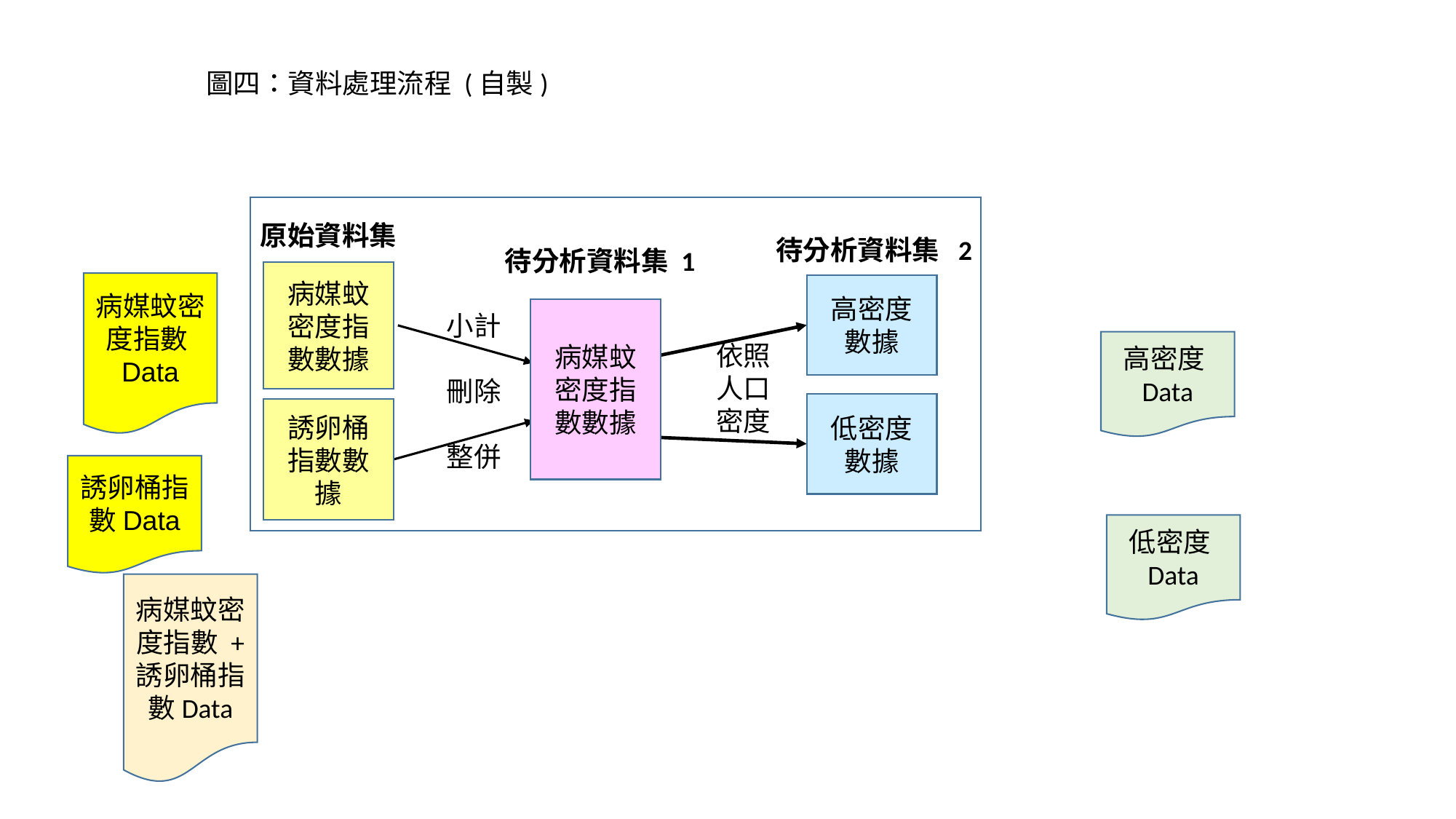

圖四：資料處理流程 (自製)

原始資料集
待分析資料集  2
待分析資料集 1
病媒蚊密度指數數據
高密度
數據
病媒蚊密度指數數據
小計

刪除

整併
依照
人口
密度
低密度
數據
誘卵桶指數數據
病媒蚊密度指數Data
高密度Data
誘卵桶指數Data
低密度Data
病媒蚊密度指數 + 誘卵桶指數Data